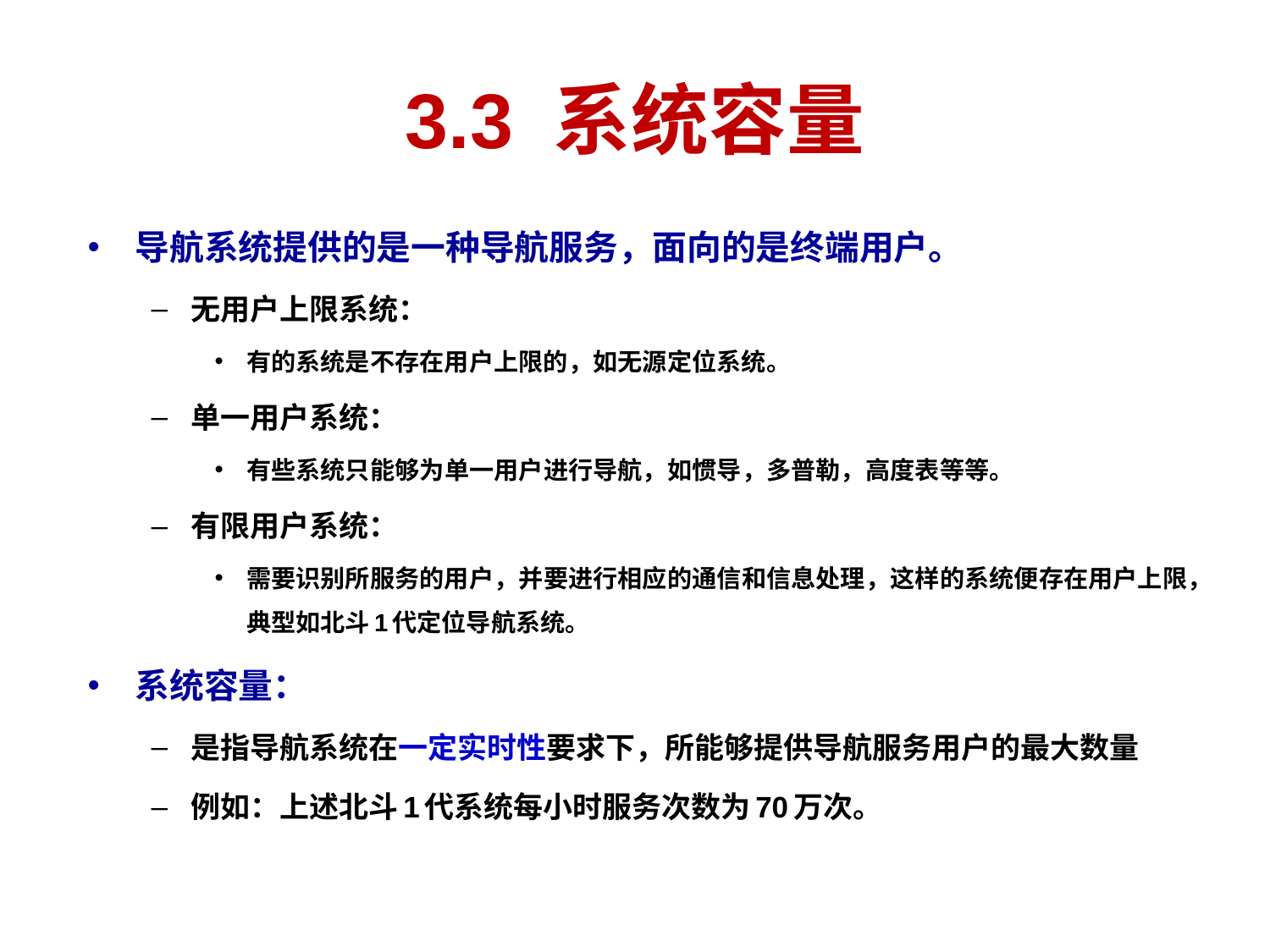

# 3.3 系统容量
导航系统提供的是一种导航服务，面向的是终端用户。
无用户上限系统：
有的系统是不存在用户上限的，如无源定位系统。
单一用户系统：
有些系统只能够为单一用户进行导航，如惯导，多普勒，高度表等等。
有限用户系统：
需要识别所服务的用户，并要进行相应的通信和信息处理，这样的系统便存在用户上限，典型如北斗1代定位导航系统。
系统容量：
是指导航系统在一定实时性要求下，所能够提供导航服务用户的最大数量
例如：上述北斗1代系统每小时服务次数为70万次。